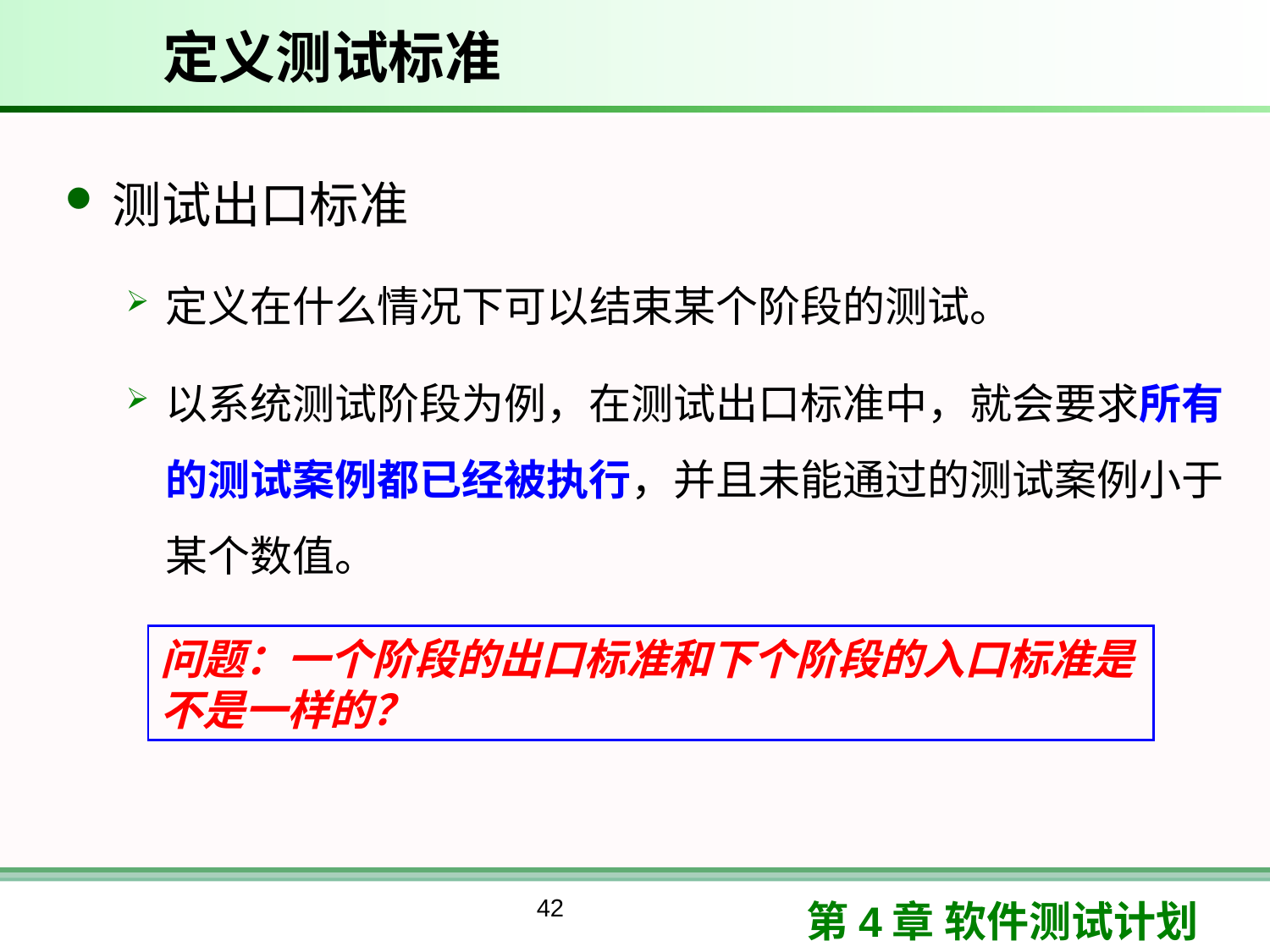

# 定义测试标准
测试出口标准
定义在什么情况下可以结束某个阶段的测试。
以系统测试阶段为例，在测试出口标准中，就会要求所有的测试案例都已经被执行，并且未能通过的测试案例小于某个数值。

问题：一个阶段的出口标准和下个阶段的入口标准是不是一样的？
42